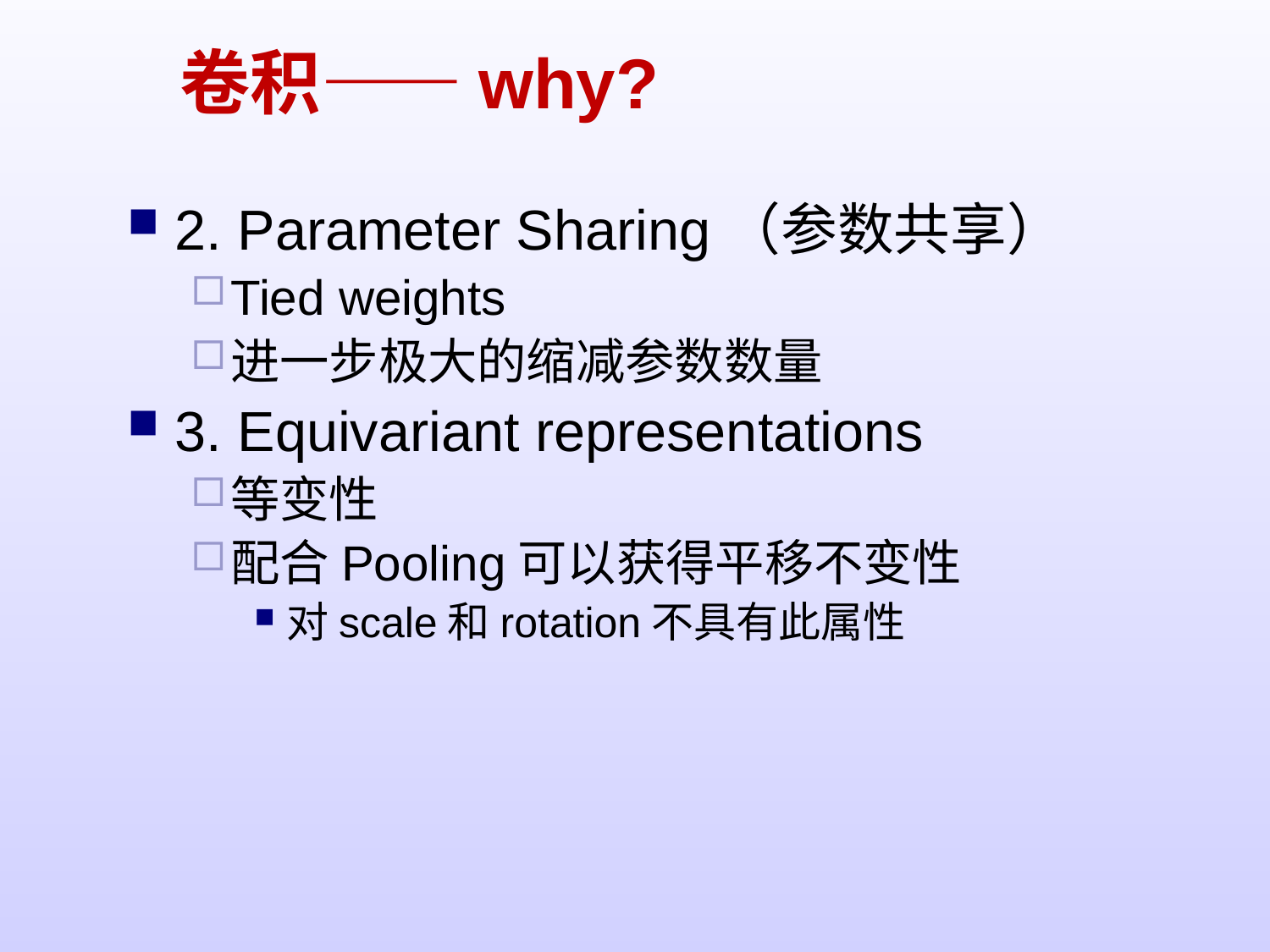

# 卷积——why?
2. Parameter Sharing（参数共享）
Tied weights
进一步极大的缩减参数数量
3. Equivariant representations
等变性
配合Pooling可以获得平移不变性
对scale和rotation不具有此属性
9